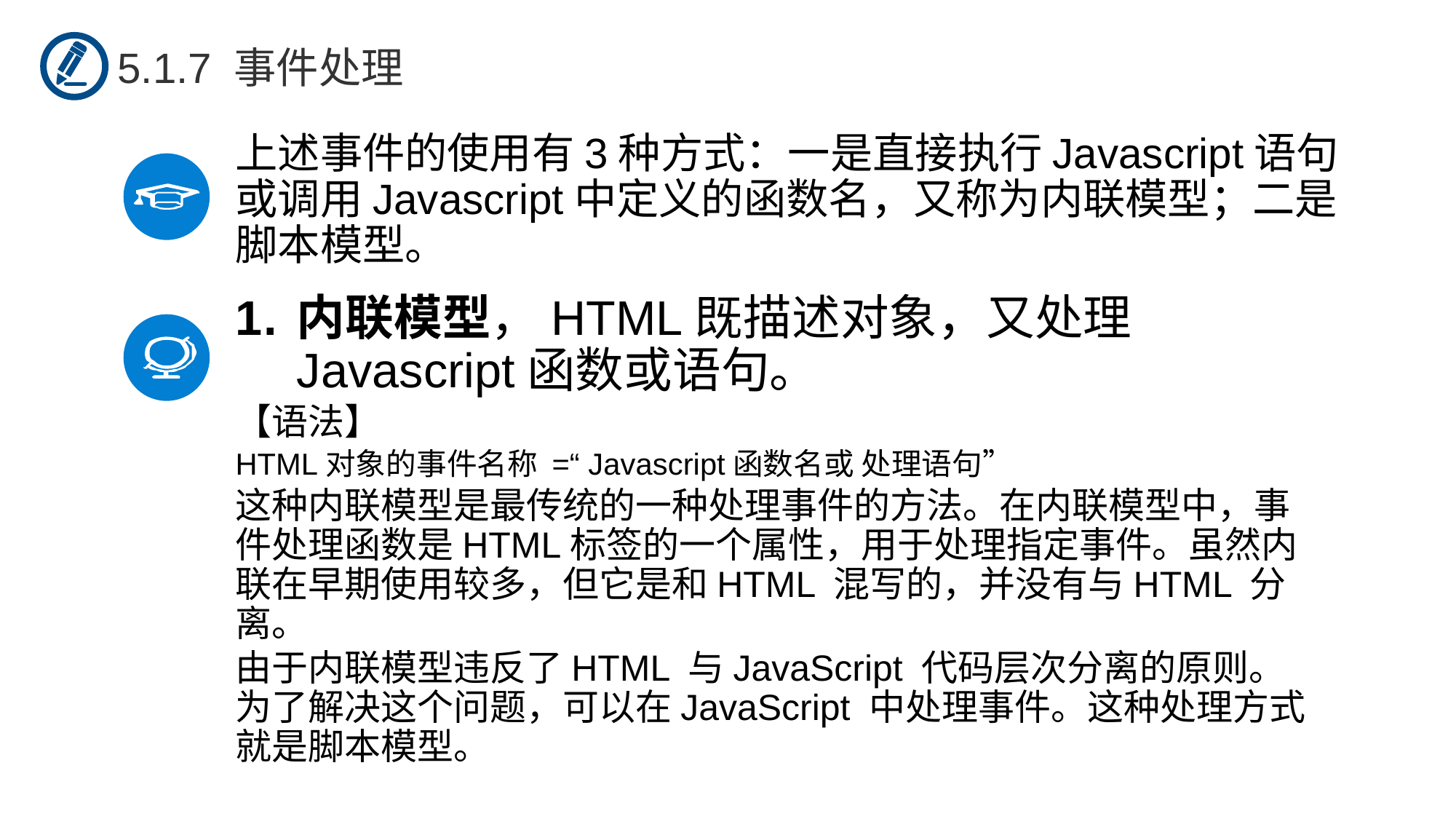

5.1.7 事件处理
上述事件的使用有3种方式：一是直接执行Javascript语句或调用Javascript中定义的函数名，又称为内联模型；二是脚本模型。

内联模型，HTML既描述对象，又处理Javascript函数或语句。
【语法】
HTML对象的事件名称 =“ Javascript函数名或 处理语句”
这种内联模型是最传统的一种处理事件的方法。在内联模型中，事件处理函数是HTML标签的一个属性，用于处理指定事件。虽然内联在早期使用较多，但它是和HTML 混写的，并没有与HTML 分离。
由于内联模型违反了HTML 与JavaScript 代码层次分离的原则。为了解决这个问题，可以在JavaScript 中处理事件。这种处理方式就是脚本模型。